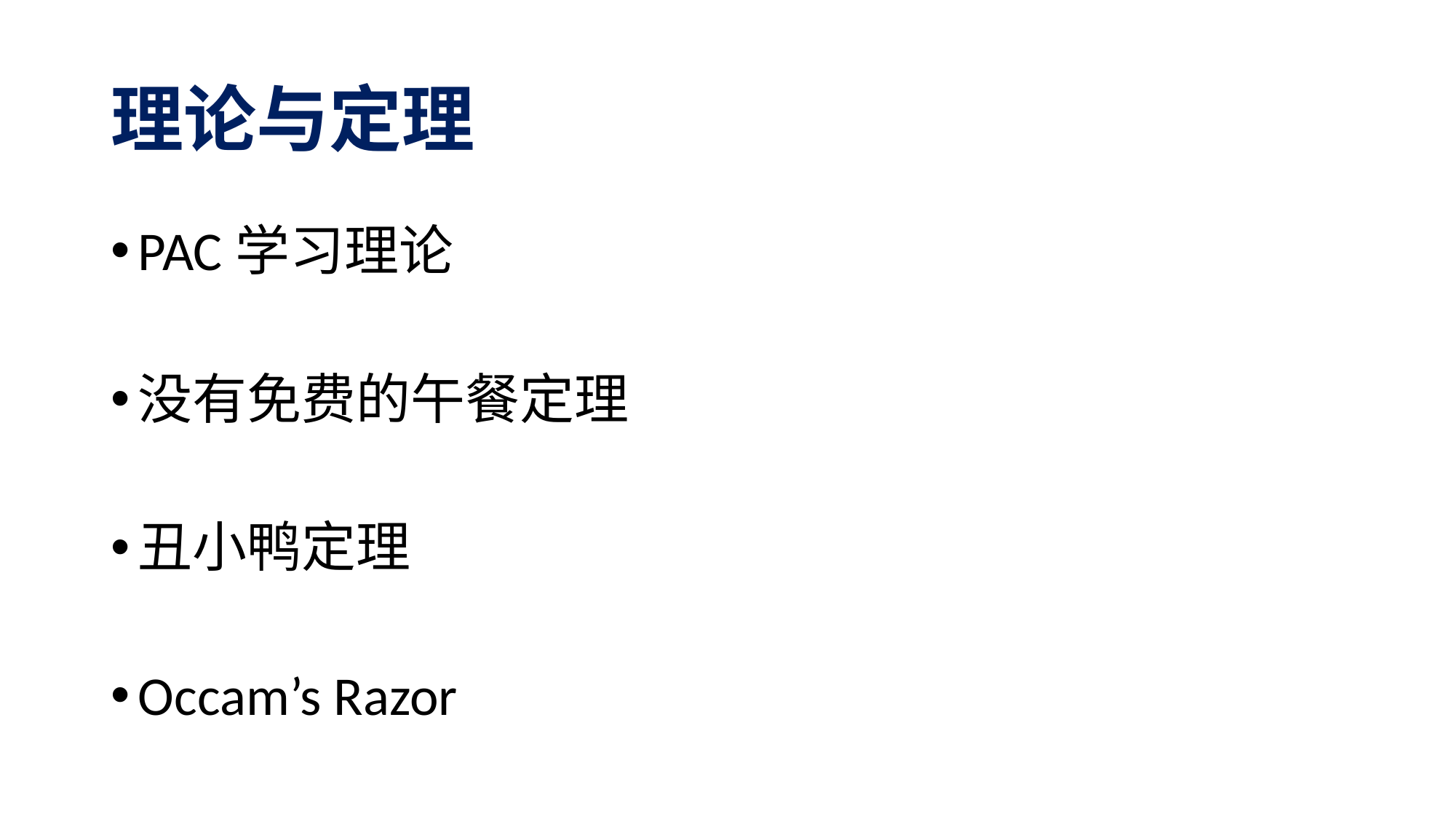

# 理论与定理
PAC学习理论

没有免费的午餐定理

丑小鸭定理

Occam’s Razor